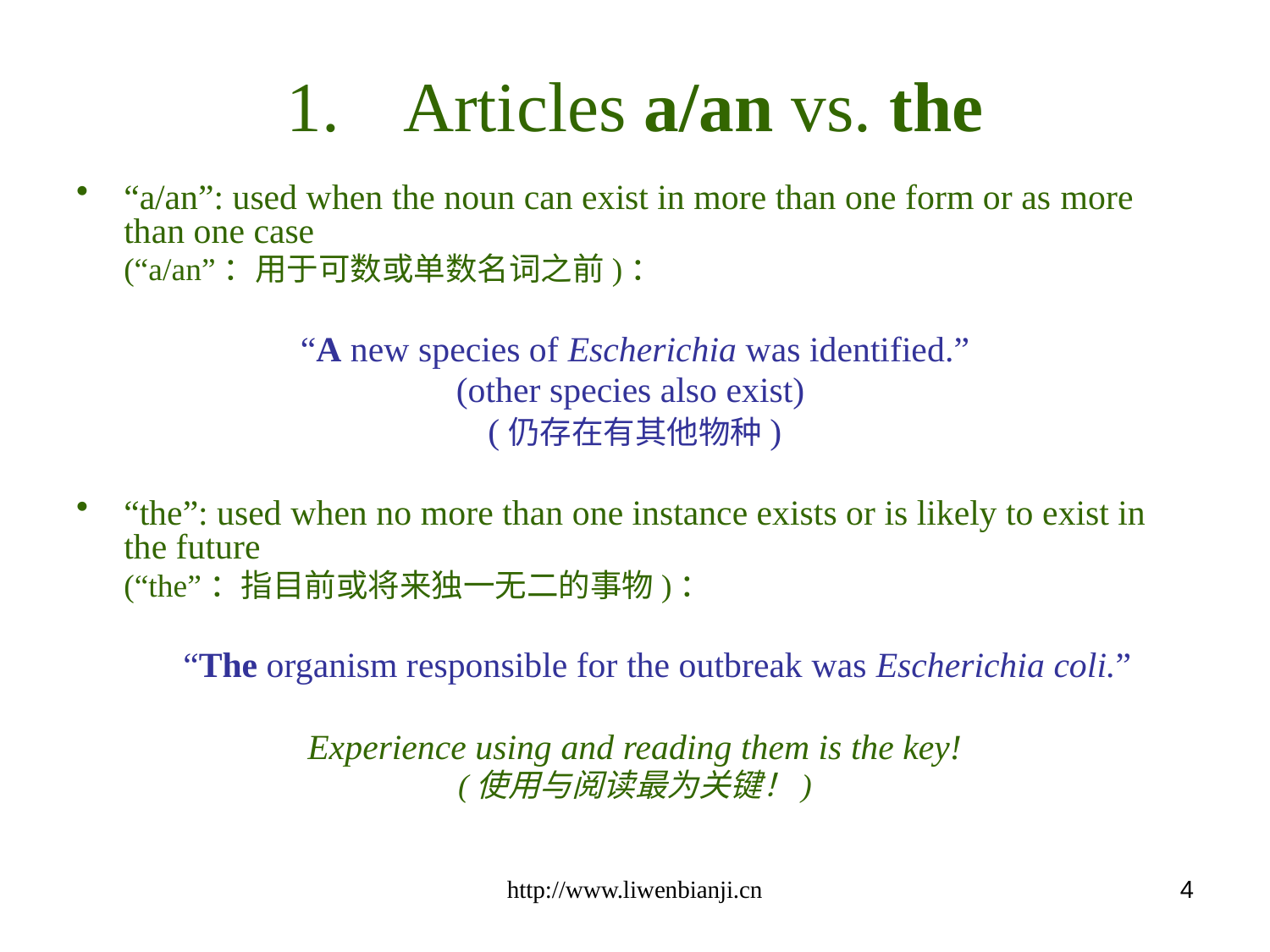

# Articles a/an vs. the
“a/an”: used when the noun can exist in more than one form or as more than one case
	(“a/an”：用于可数或单数名词之前)：

“A new species of Escherichia was identified.”
(other species also exist)
(仍存在有其他物种)

“the”: used when no more than one instance exists or is likely to exist in the future
	(“the”：指目前或将来独一无二的事物)：

     “The organism responsible for the outbreak was Escherichia coli.”

Experience using and reading them is the key!
(使用与阅读最为关键！)
http://www.liwenbianji.cn
4